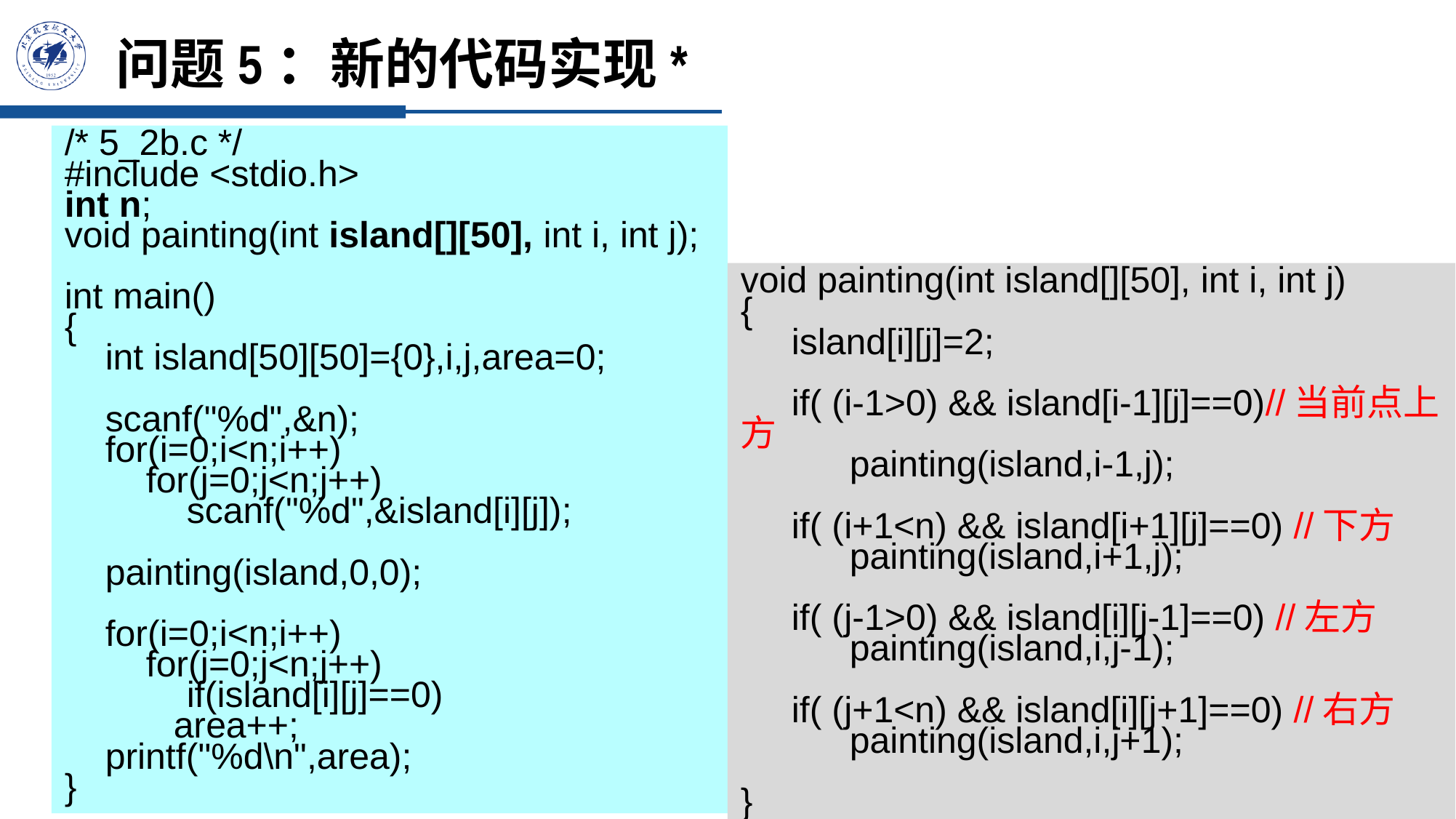

# 问题5：新的代码实现*
/* 5_2b.c */
#include <stdio.h>
int n;
void painting(int island[][50], int i, int j);

int main()
{
    int island[50][50]={0},i,j,area=0;

    scanf("%d",&n);
    for(i=0;i<n;i++)
        for(j=0;j<n;j++)
            scanf("%d",&island[i][j]);

    painting(island,0,0);

    for(i=0;i<n;i++)
        for(j=0;j<n;j++)
            if(island[i][j]==0)
	area++;
    printf("%d\n",area);
}
void painting(int island[][50], int i, int j)
{
     island[i][j]=2;

     if( (i-1>0) && island[i-1][j]==0)//当前点上方
	painting(island,i-1,j);

     if( (i+1<n) && island[i+1][j]==0) //下方
	painting(island,i+1,j);

     if( (j-1>0) && island[i][j-1]==0) //左方
	painting(island,i,j-1);

     if( (j+1<n) && island[i][j+1]==0) //右方
	painting(island,i,j+1);

}
39